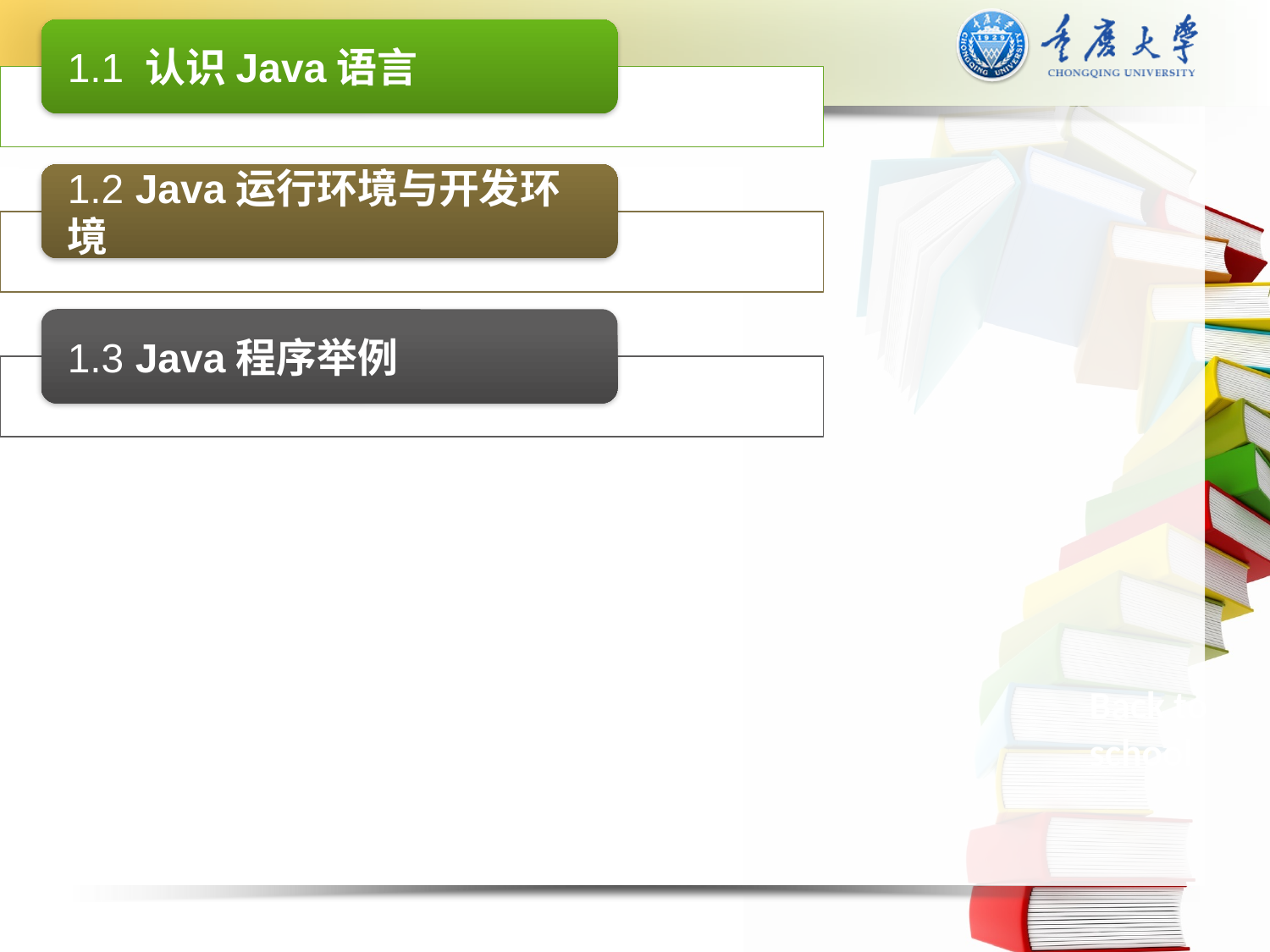

主要内容

1.1 认识Java语言

1.2 Java运行环境与开发环境

1.3 Java程序举例
Back to
school